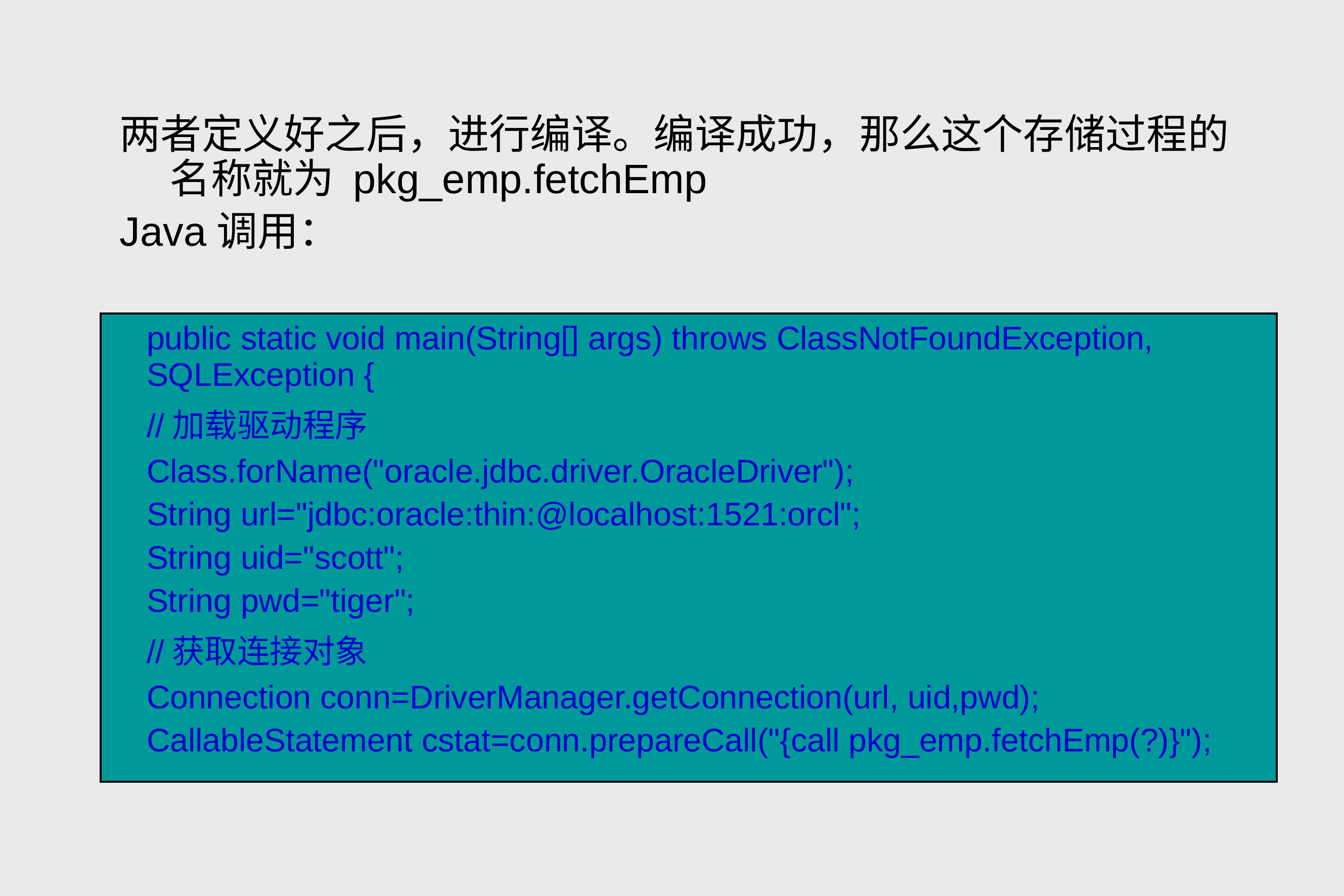

两者定义好之后，进行编译。编译成功，那么这个存储过程的名称就为 pkg_emp.fetchEmp
Java调用：
| public static void main(String[] args) throws ClassNotFoundException, SQLException { //加载驱动程序 Class.forName("oracle.jdbc.driver.OracleDriver"); String url="jdbc:oracle:thin:@localhost:1521:orcl"; String uid="scott"; String pwd="tiger"; //获取连接对象 Connection conn=DriverManager.getConnection(url, uid,pwd); CallableStatement cstat=conn.prepareCall("{call pkg\_emp.fetchEmp(?)}"); |
| --- |